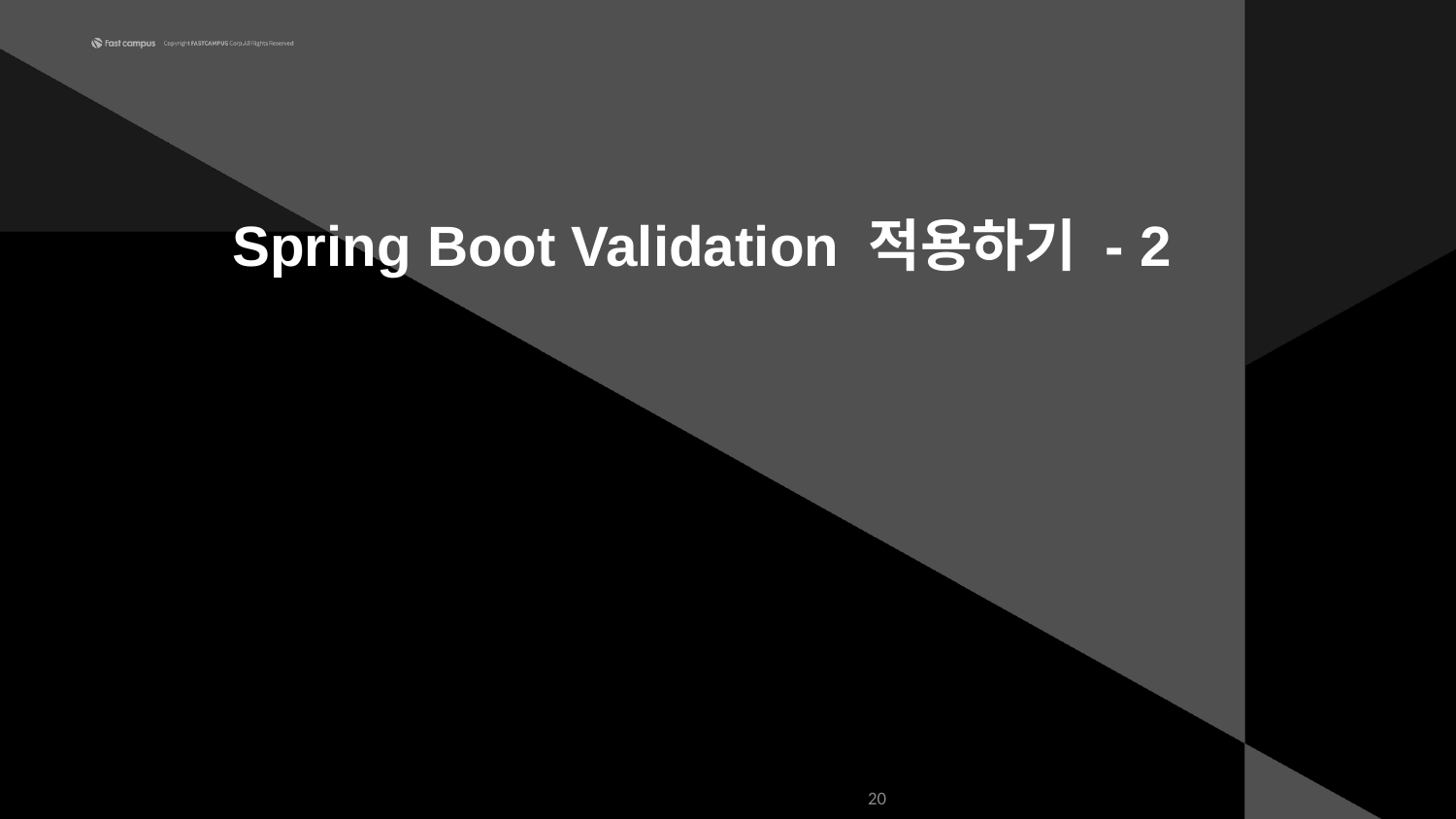

Spring Boot Validation 적용하기 - 2
20